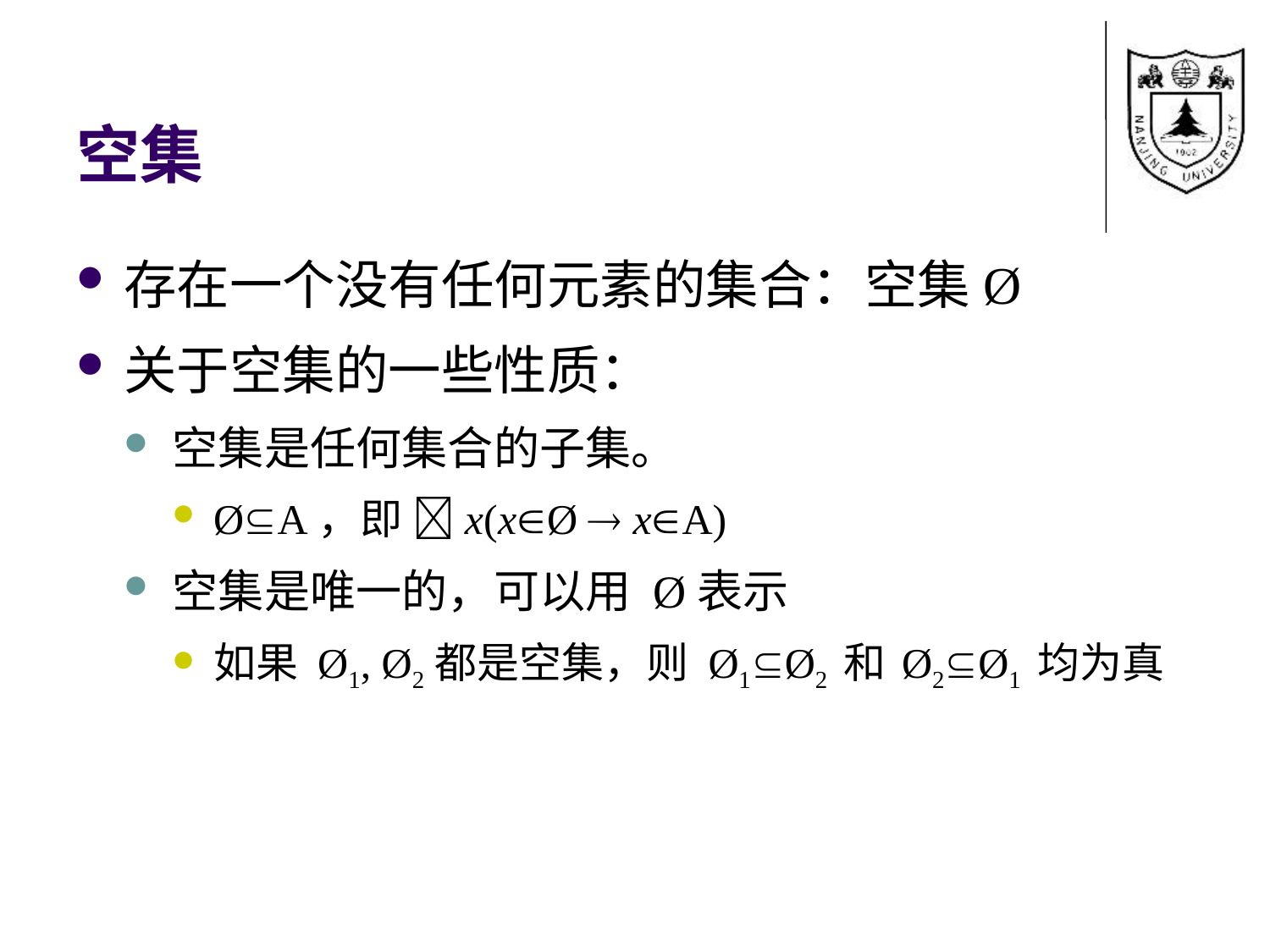

# 空集
存在一个没有任何元素的集合：空集Ø
关于空集的一些性质：
空集是任何集合的子集。
Ø⊆A，即 ∀x(x∈Ø → x∈A)
空集是唯一的，可以用 Ø表示
如果 Ø1, Ø2都是空集，则 Ø1⊆Ø2 和 Ø2⊆Ø1 均为真